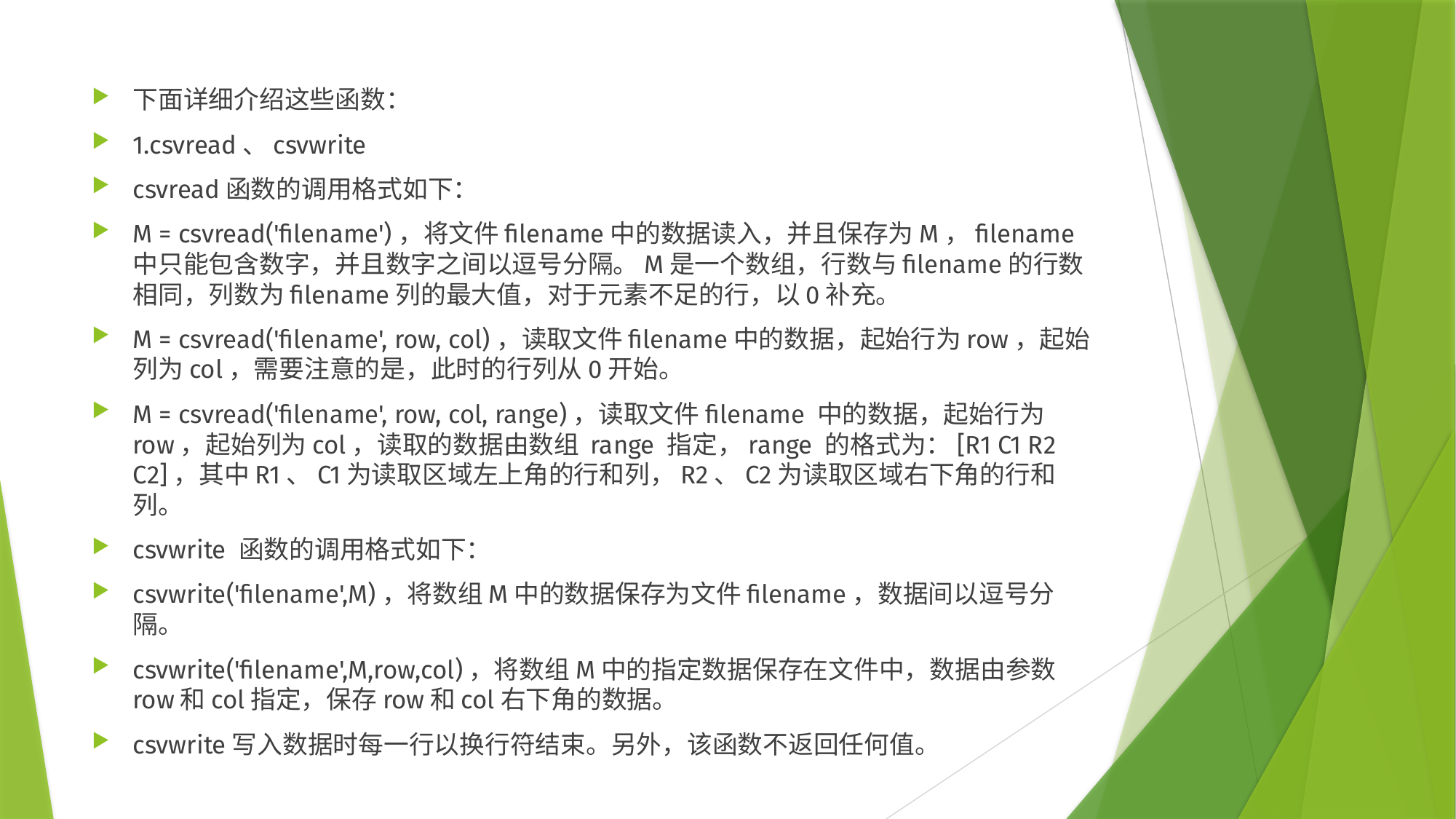

下面详细介绍这些函数：
1.csvread、csvwrite
csvread函数的调用格式如下：
M = csvread('filename')，将文件filename中的数据读入，并且保存为M，filename中只能包含数字，并且数字之间以逗号分隔。M是一个数组，行数与filename的行数相同，列数为filename列的最大值，对于元素不足的行，以0补充。
M = csvread('filename', row, col)，读取文件filename中的数据，起始行为row，起始列为col，需要注意的是，此时的行列从0开始。
M = csvread('filename', row, col, range)，读取文件filename 中的数据，起始行为 row，起始列为col，读取的数据由数组 range 指定，range 的格式为：[R1 C1 R2  C2]，其中R1、C1为读取区域左上角的行和列，R2、C2为读取区域右下角的行和列。
csvwrite 函数的调用格式如下：
csvwrite('filename',M)，将数组M中的数据保存为文件filename，数据间以逗号分隔。
csvwrite('filename',M,row,col)，将数组M中的指定数据保存在文件中，数据由参数 row和col指定，保存row和col右下角的数据。
csvwrite写入数据时每一行以换行符结束。另外，该函数不返回任何值。